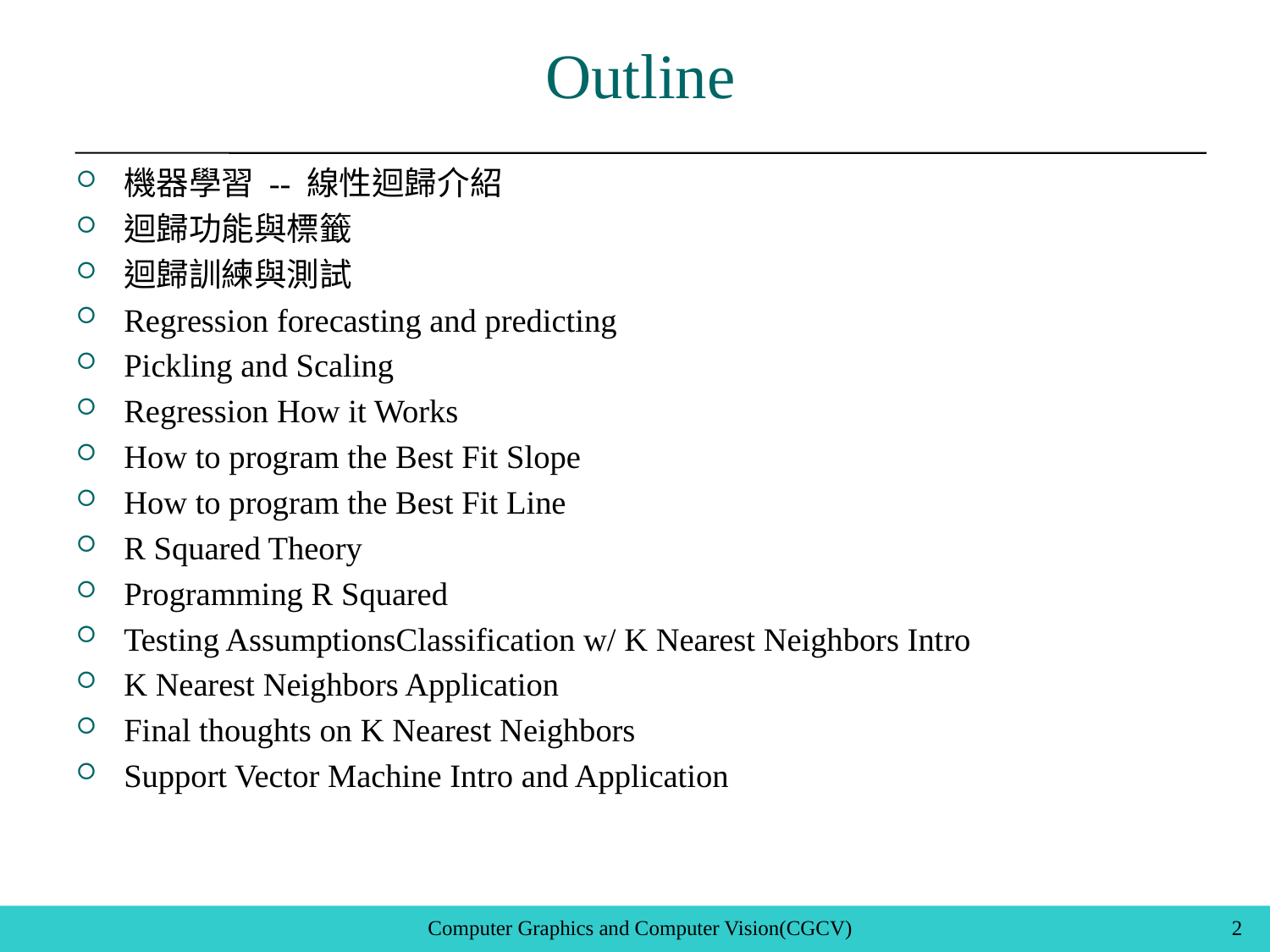

# Outline
機器學習 -- 線性迴歸介紹
迴歸功能與標籤
迴歸訓練與測試
Regression forecasting and predicting
Pickling and Scaling
Regression How it Works
How to program the Best Fit Slope
How to program the Best Fit Line
R Squared Theory
Programming R Squared
Testing AssumptionsClassification w/ K Nearest Neighbors Intro
K Nearest Neighbors Application
Final thoughts on K Nearest Neighbors
Support Vector Machine Intro and Application

Computer Graphics and Computer Vision(CGCV)
2